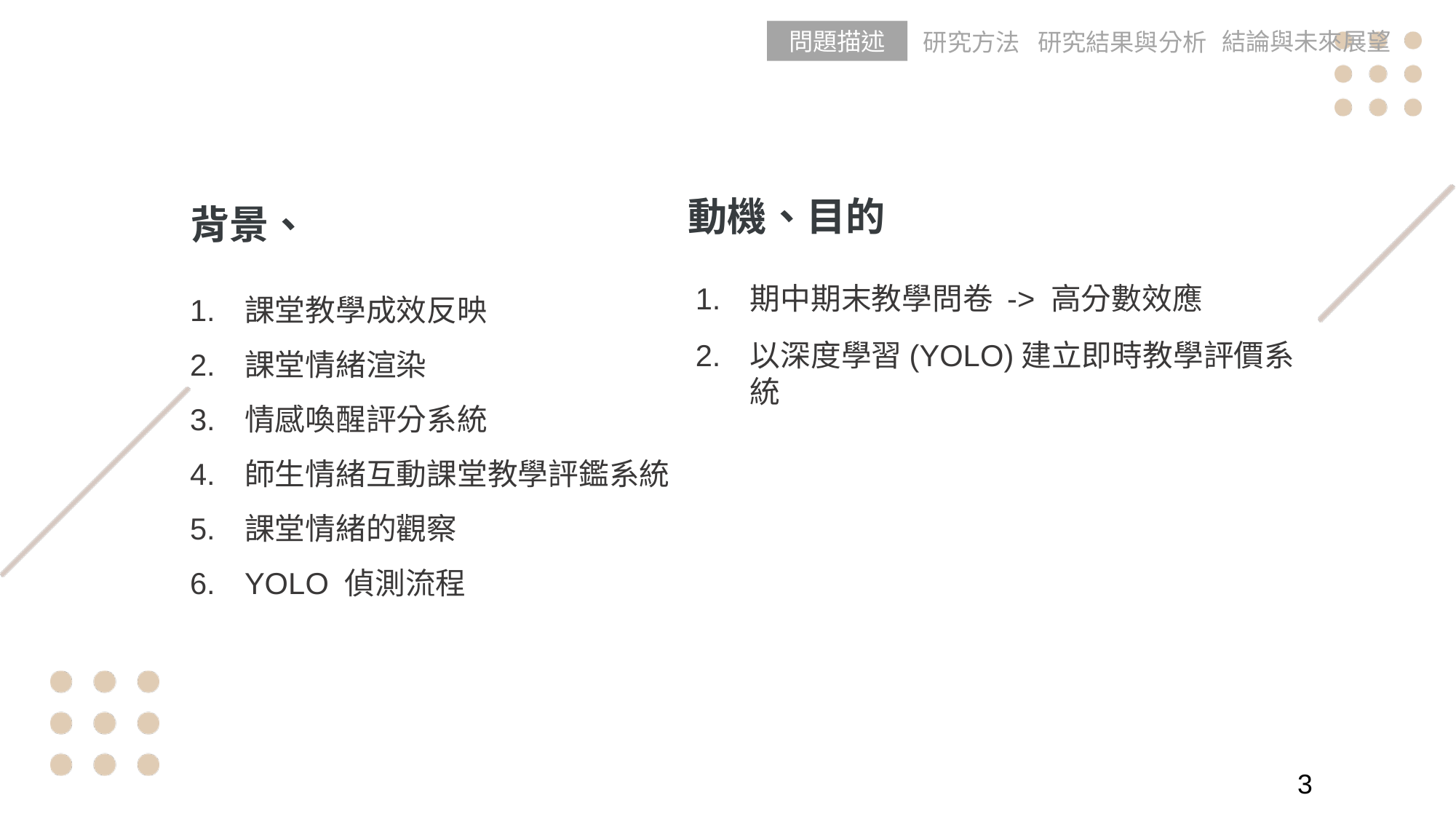

問題描述
結論與未來展望
研究方法
研究結果與分析
背景、
動機、目的
課堂教學成效反映
課堂情緒渲染
情感喚醒評分系統
師生情緒互動課堂教學評鑑系統
課堂情緒的觀察
YOLO 偵測流程

期中期末教學問卷 -> 高分數效應
以深度學習(YOLO)建立即時教學評價系統
		3